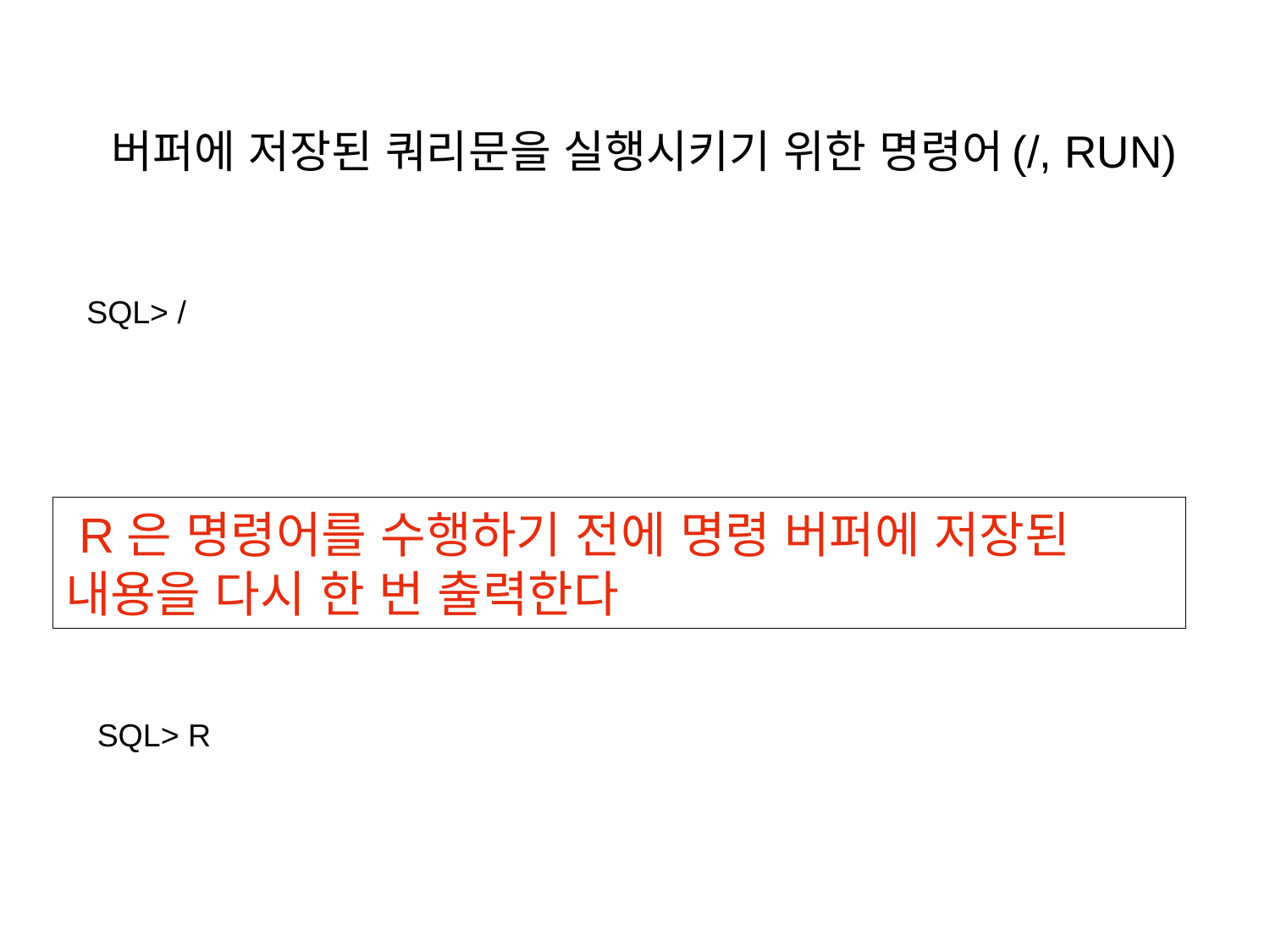

# 버퍼에 저장된 쿼리문을 실행시키기 위한 명령어(/, RUN)
SQL> /
 R은 명령어를 수행하기 전에 명령 버퍼에 저장된 내용을 다시 한 번 출력한다
SQL> R